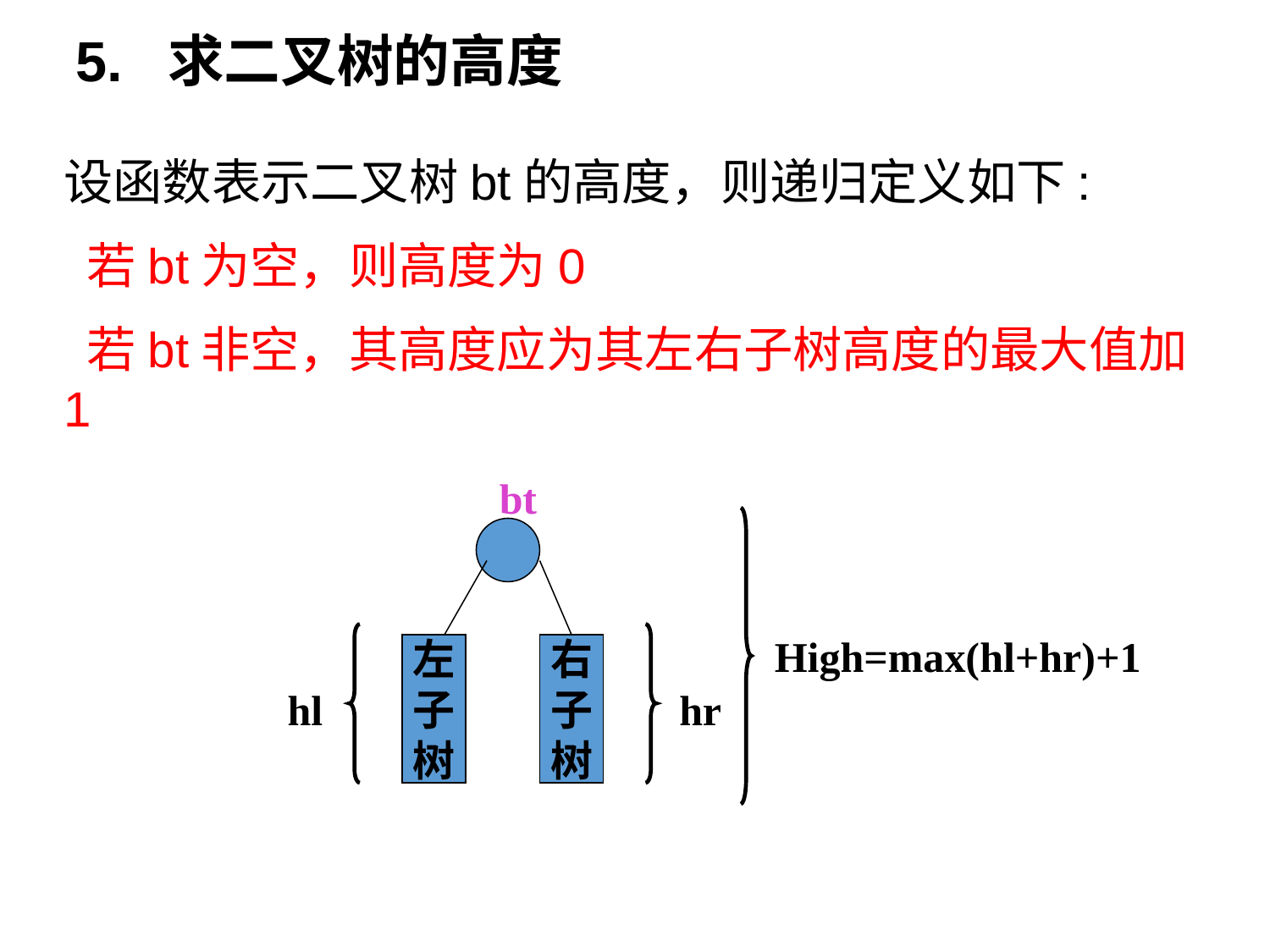

5.  求二叉树的高度
设函数表示二叉树bt的高度，则递归定义如下:
 若bt为空，则高度为0
 若bt非空，其高度应为其左右子树高度的最大值加1
bt

High=max(hl+hr)+1
左
子
树
右
子
树
hl
hr